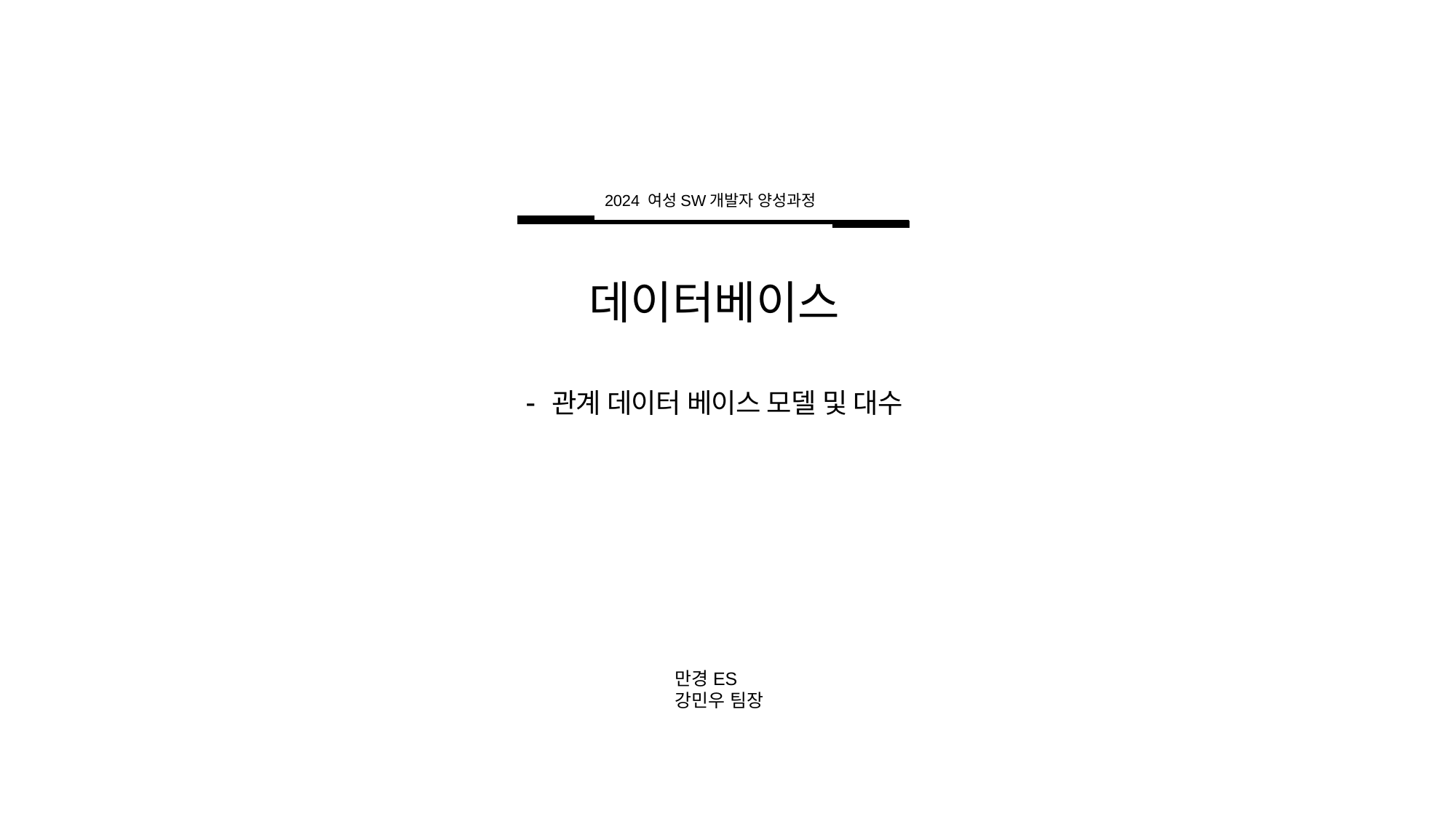

2024 여성SW개발자 양성과정

데이터베이스

- 관계 데이터 베이스 모델 및 대수
만경ES
강민우 팀장